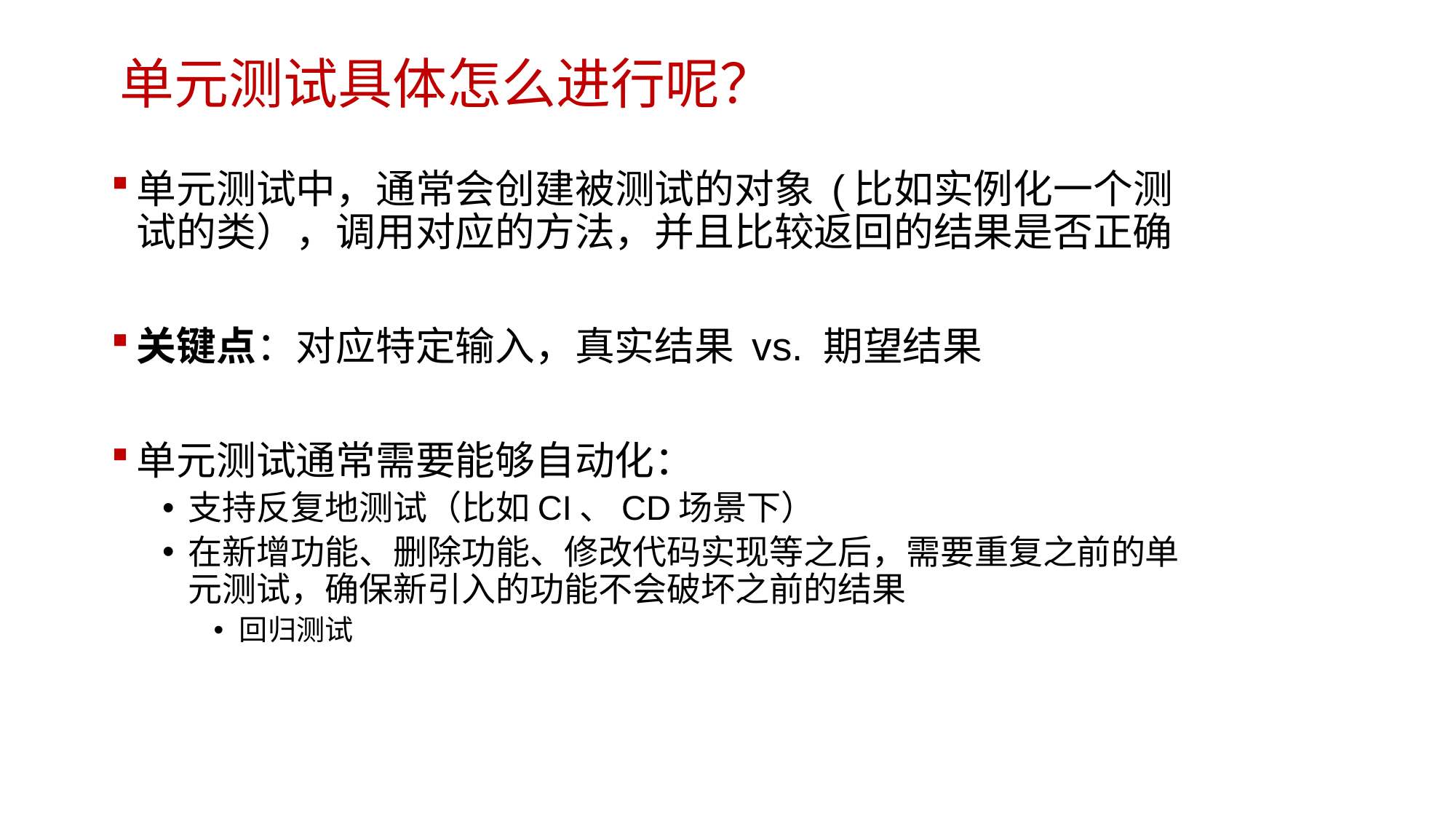

# 单元测试具体怎么进行呢？
单元测试中，通常会创建被测试的对象 (比如实例化一个测试的类），调用对应的方法，并且比较返回的结果是否正确

关键点：对应特定输入，真实结果 vs. 期望结果

单元测试通常需要能够自动化：
支持反复地测试（比如CI、CD场景下）
在新增功能、删除功能、修改代码实现等之后，需要重复之前的单元测试，确保新引入的功能不会破坏之前的结果
回归测试